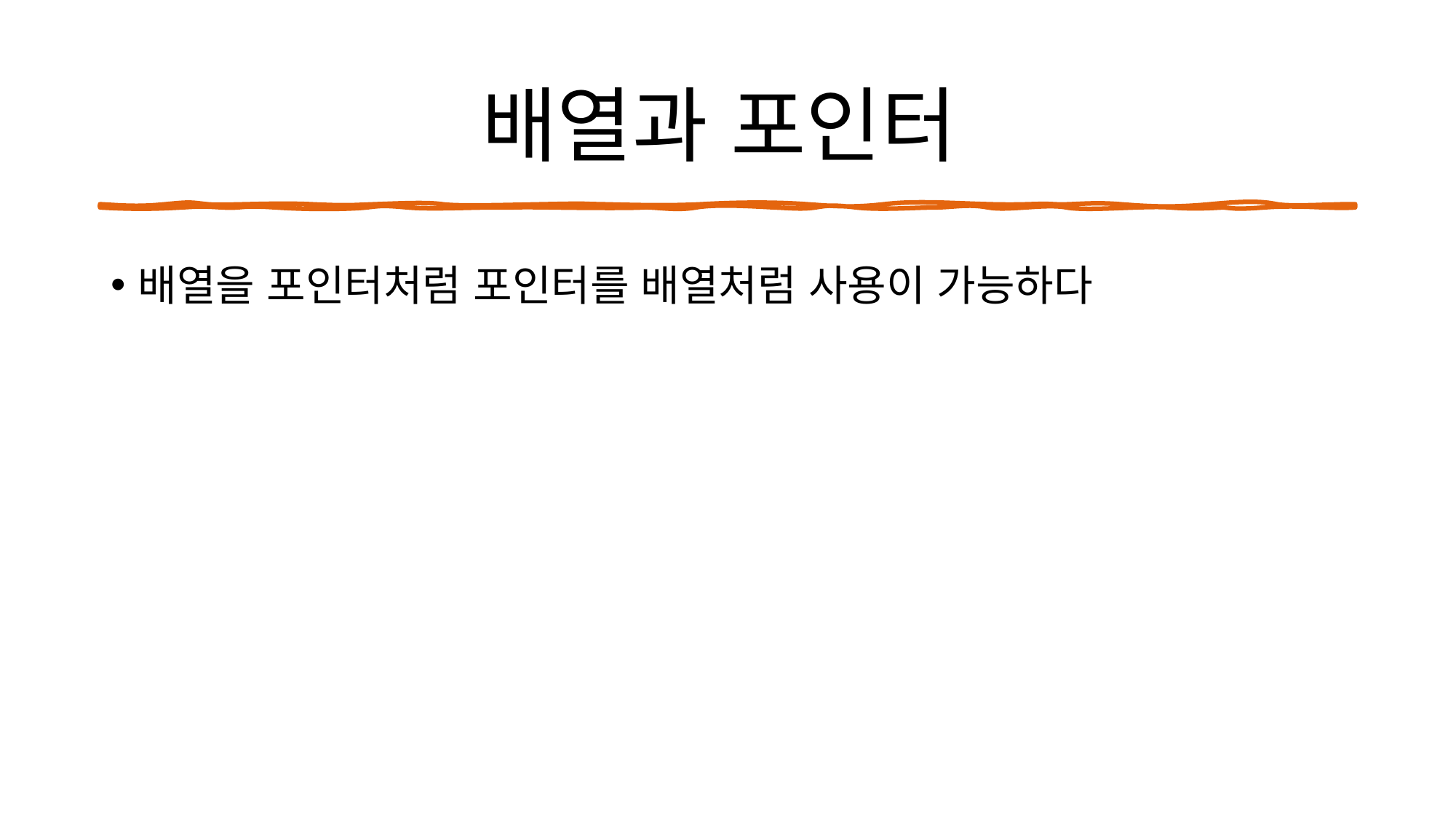

# 배열과 포인터
배열을 포인터처럼 포인터를 배열처럼 사용이 가능하다